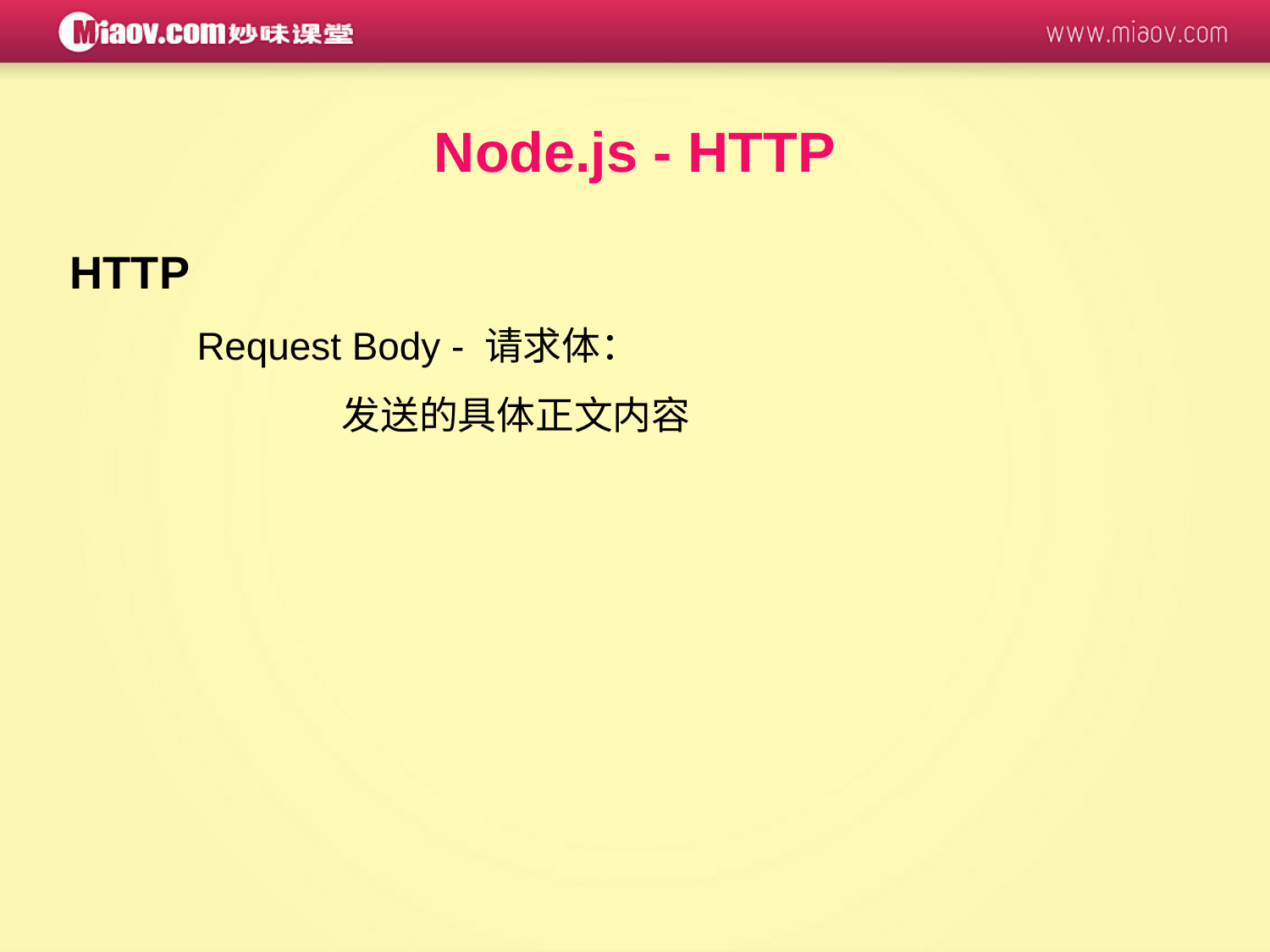

Node.js - HTTP
HTTP
	Request Body - 请求体：
		 发送的具体正文内容